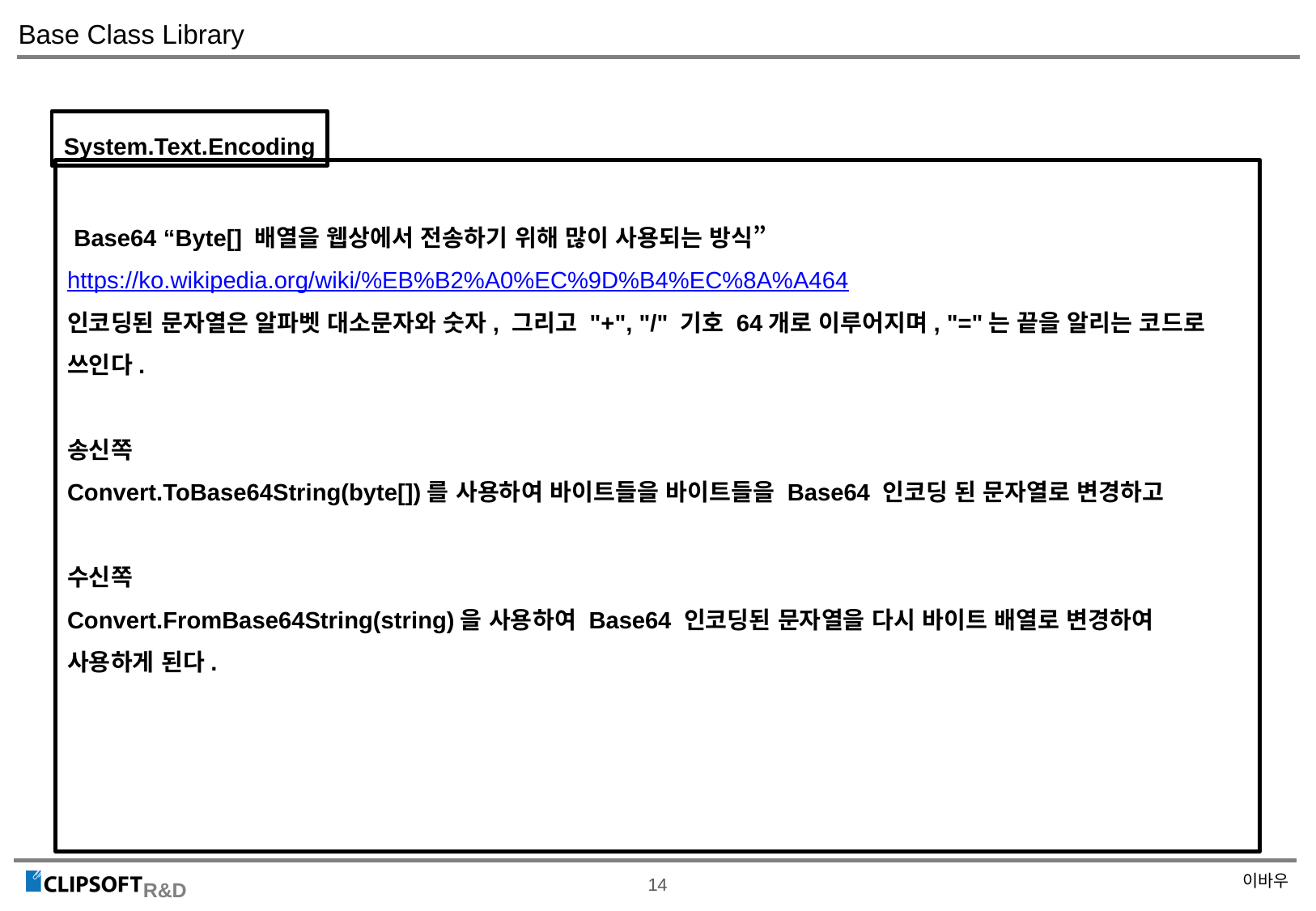

# Base Class Library
System.Text.Encoding

 Base64 “Byte[] 배열을 웹상에서 전송하기 위해 많이 사용되는 방식”
https://ko.wikipedia.org/wiki/%EB%B2%A0%EC%9D%B4%EC%8A%A464
인코딩된 문자열은 알파벳 대소문자와 숫자, 그리고 "+", "/" 기호 64개로 이루어지며, "="는 끝을 알리는 코드로 쓰인다.

송신쪽
Convert.ToBase64String(byte[])를 사용하여 바이트들을 바이트들을 Base64 인코딩 된 문자열로 변경하고

수신쪽
Convert.FromBase64String(string)을 사용하여 Base64 인코딩된 문자열을 다시 바이트 배열로 변경하여 사용하게 된다.

이바우